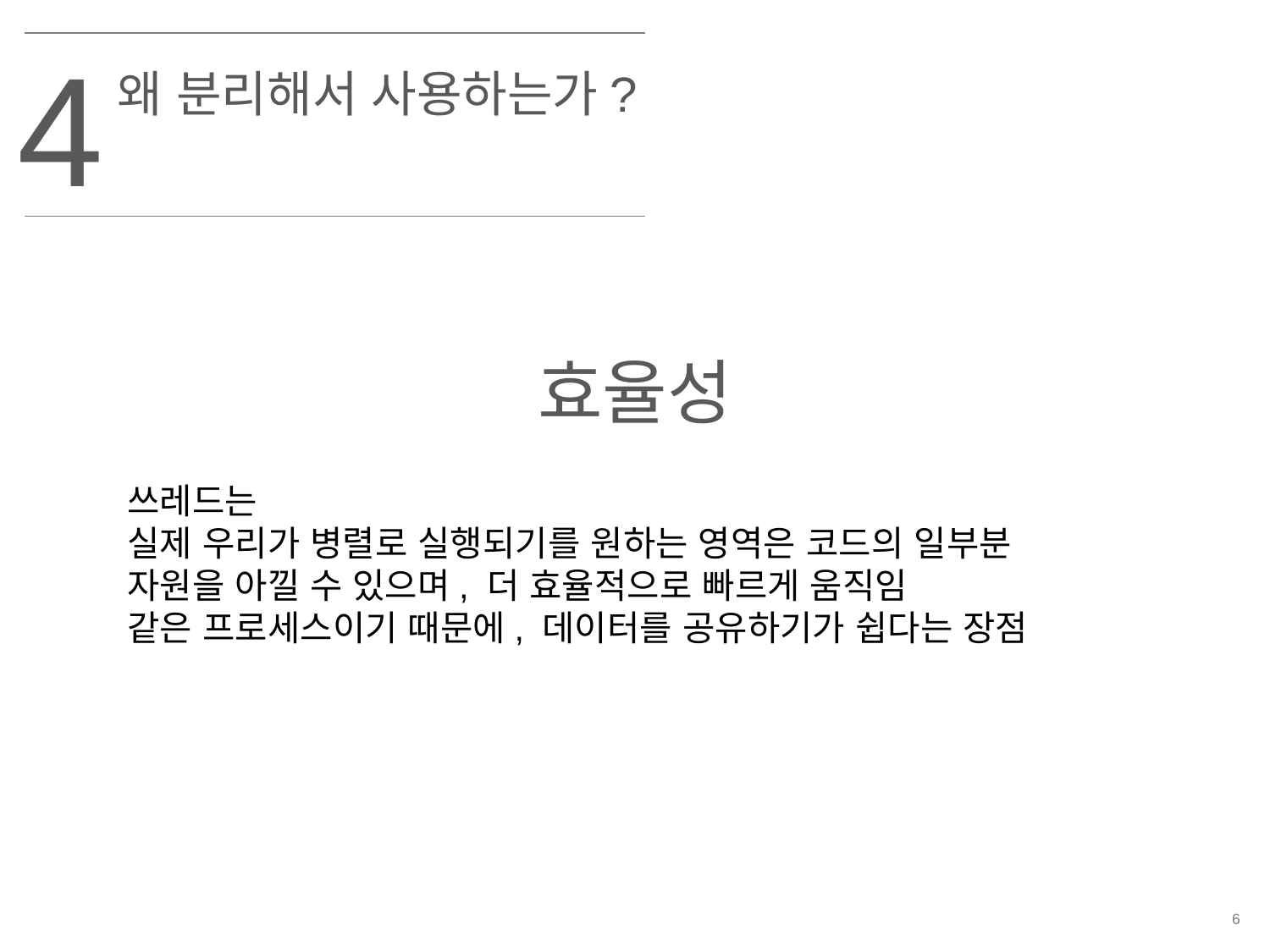

4
왜 분리해서 사용하는가?

효율성
쓰레드는
실제 우리가 병렬로 실행되기를 원하는 영역은 코드의 일부분
자원을 아낄 수 있으며, 더 효율적으로 빠르게 움직임
같은 프로세스이기 때문에, 데이터를 공유하기가 쉽다는 장점